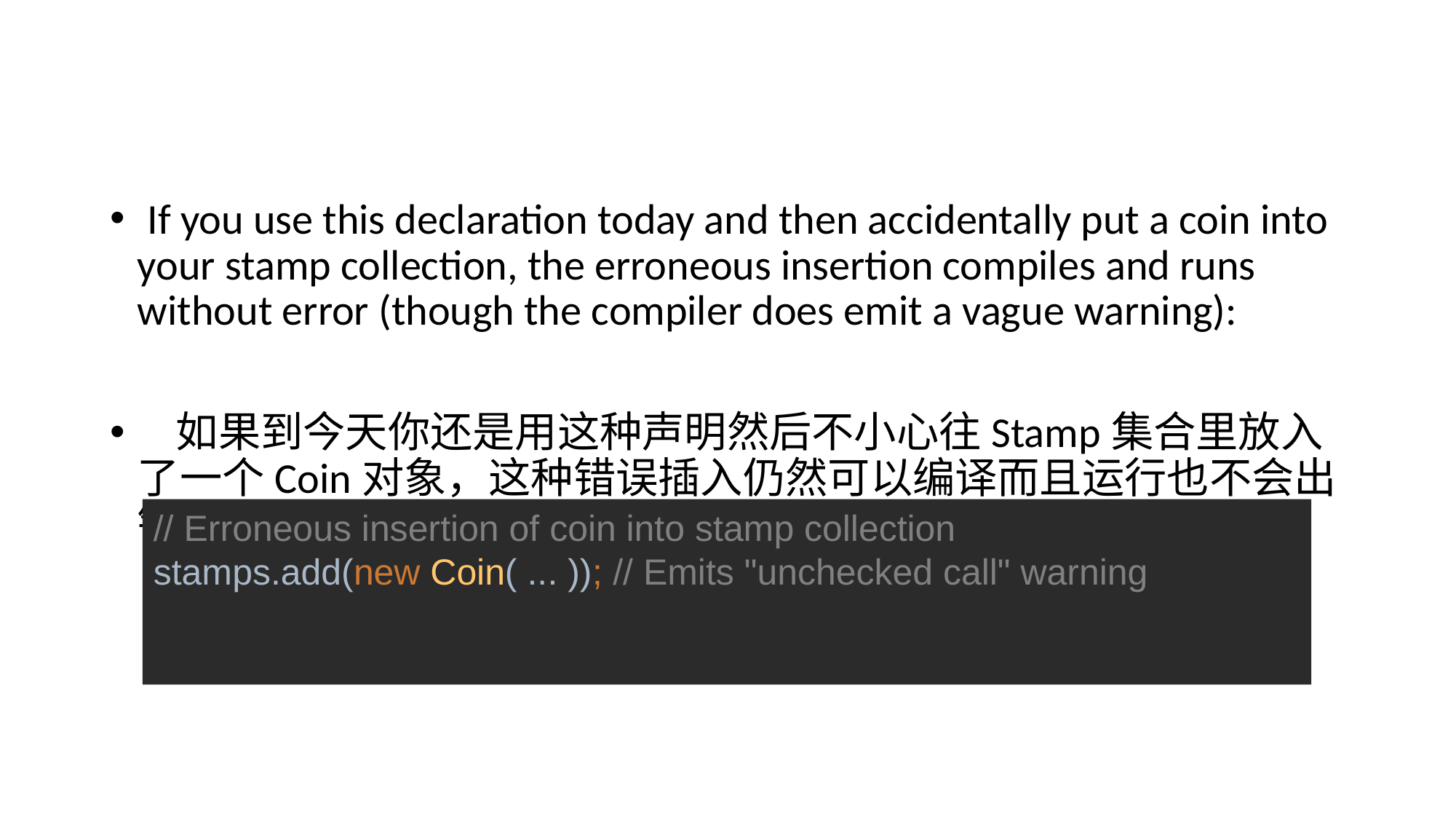

If you use this declaration today and then accidentally put a coin into your stamp collection, the erroneous insertion compiles and runs without error (though the compiler does emit a vague warning):

   如果到今天你还是用这种声明然后不小心往Stamp集合里放入了一个Coin对象，这种错误插入仍然可以编译而且运行也不会出错（虽然编译器会发出一个不明确的警告）：
// Erroneous insertion of coin into stamp collection
stamps.add(new Coin( ... )); // Emits "unchecked call" warning